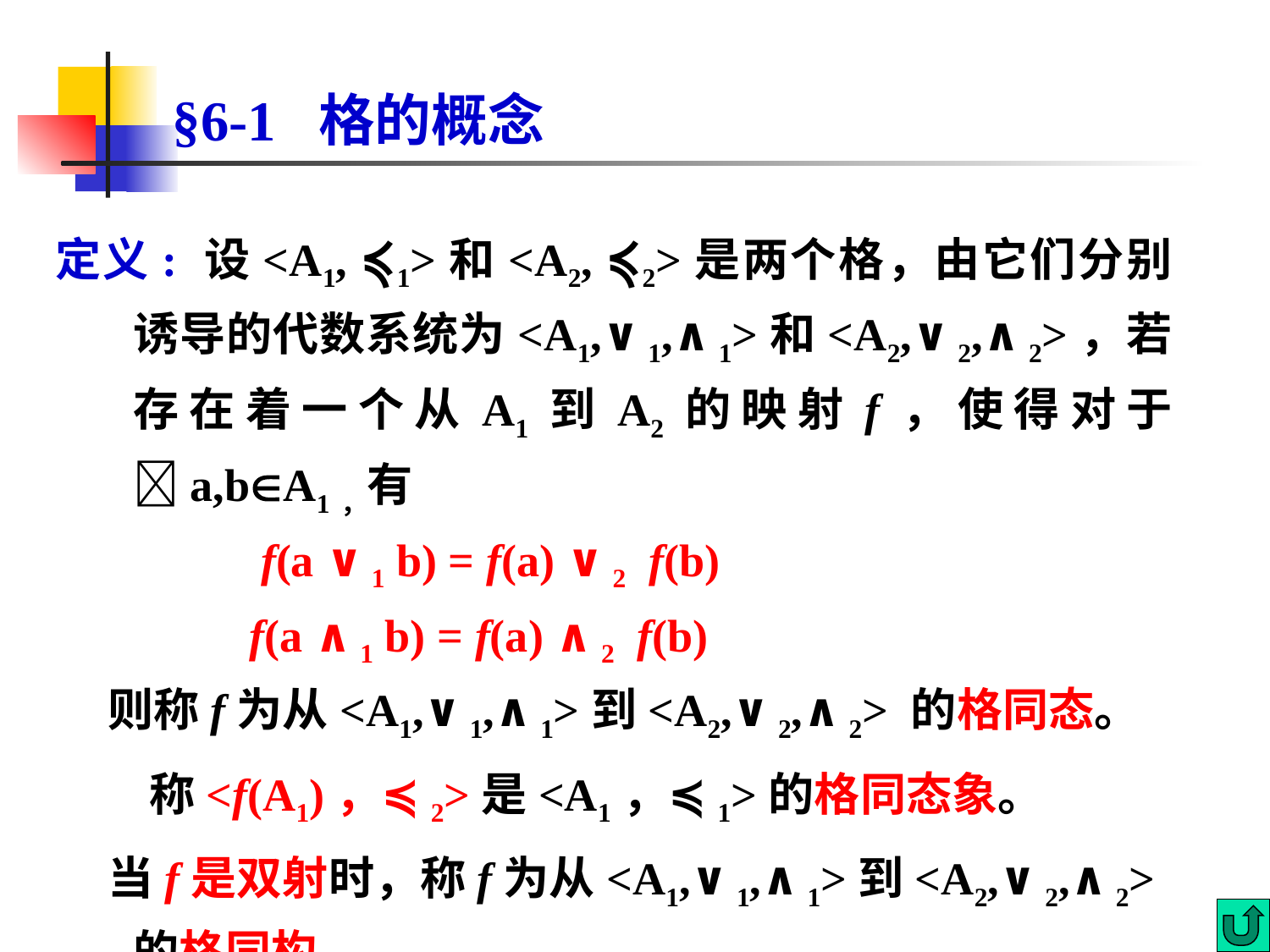

# §6-1  格的概念
定义: 设<A1, ≼1>和<A2, ≼2>是两个格，由它们分别诱导的代数系统为<A1,∨1,∧1>和<A2,∨2,∧2>，若存在着一个从A1到A2的映射f，使得对于∀a,b∈A1，有
                  f(a ∨1 b) = f(a) ∨2  f(b)
                 f(a ∧1 b) = f(a) ∧2  f(b)
    则称f为从<A1,∨1,∧1>到<A2,∨2,∧2> 的格同态。
        称<f(A1)，≼2>是<A1，≼1>的格同态象。
    当f是双射时，称f为从<A1,∨1,∧1>到<A2,∨2,∧2>的格同构。
36